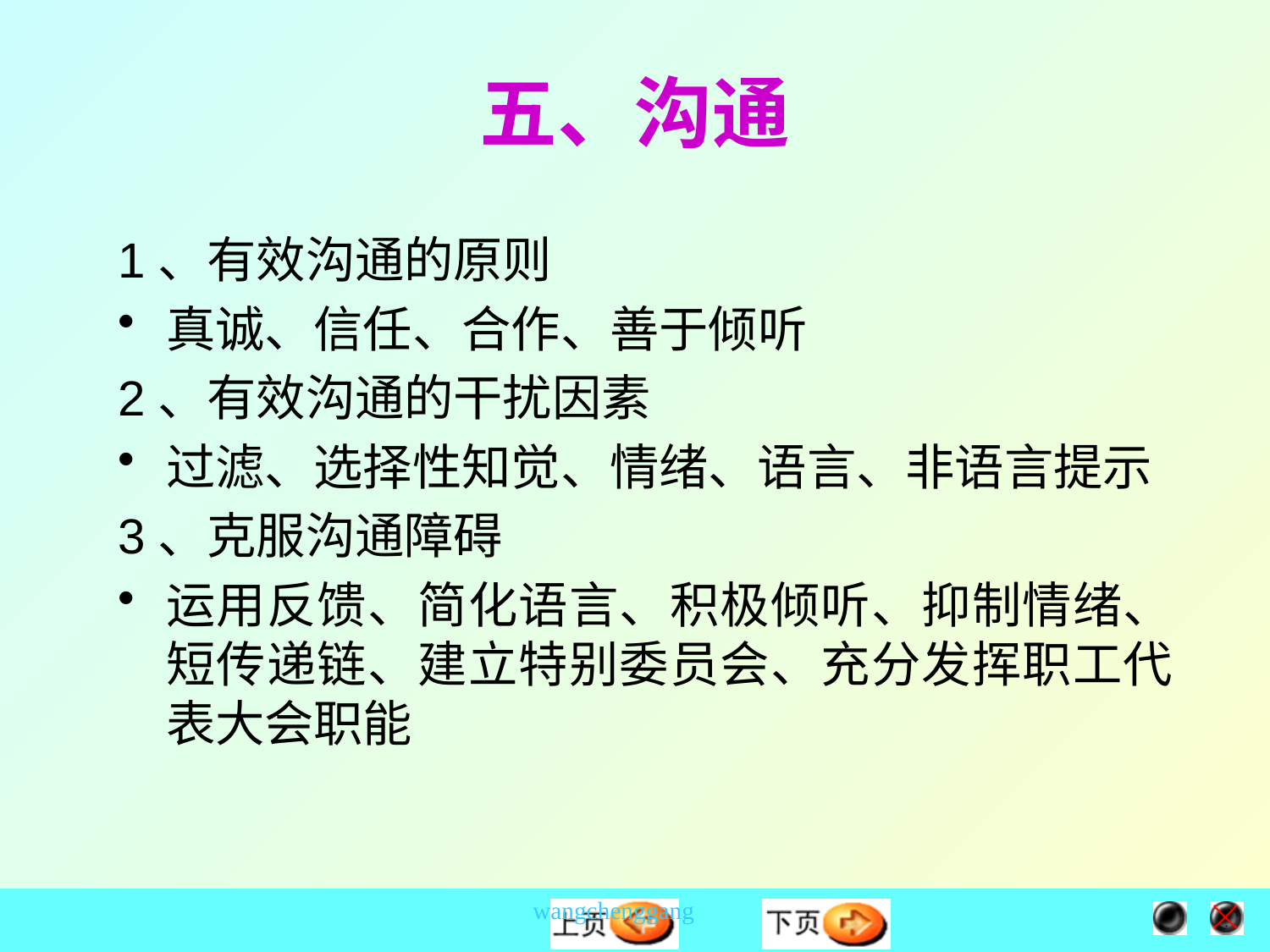

# 五、沟通
1、有效沟通的原则
真诚、信任、合作、善于倾听
2、有效沟通的干扰因素
过滤、选择性知觉、情绪、语言、非语言提示
3、克服沟通障碍
运用反馈、简化语言、积极倾听、抑制情绪、短传递链、建立特别委员会、充分发挥职工代表大会职能
wangchenggang